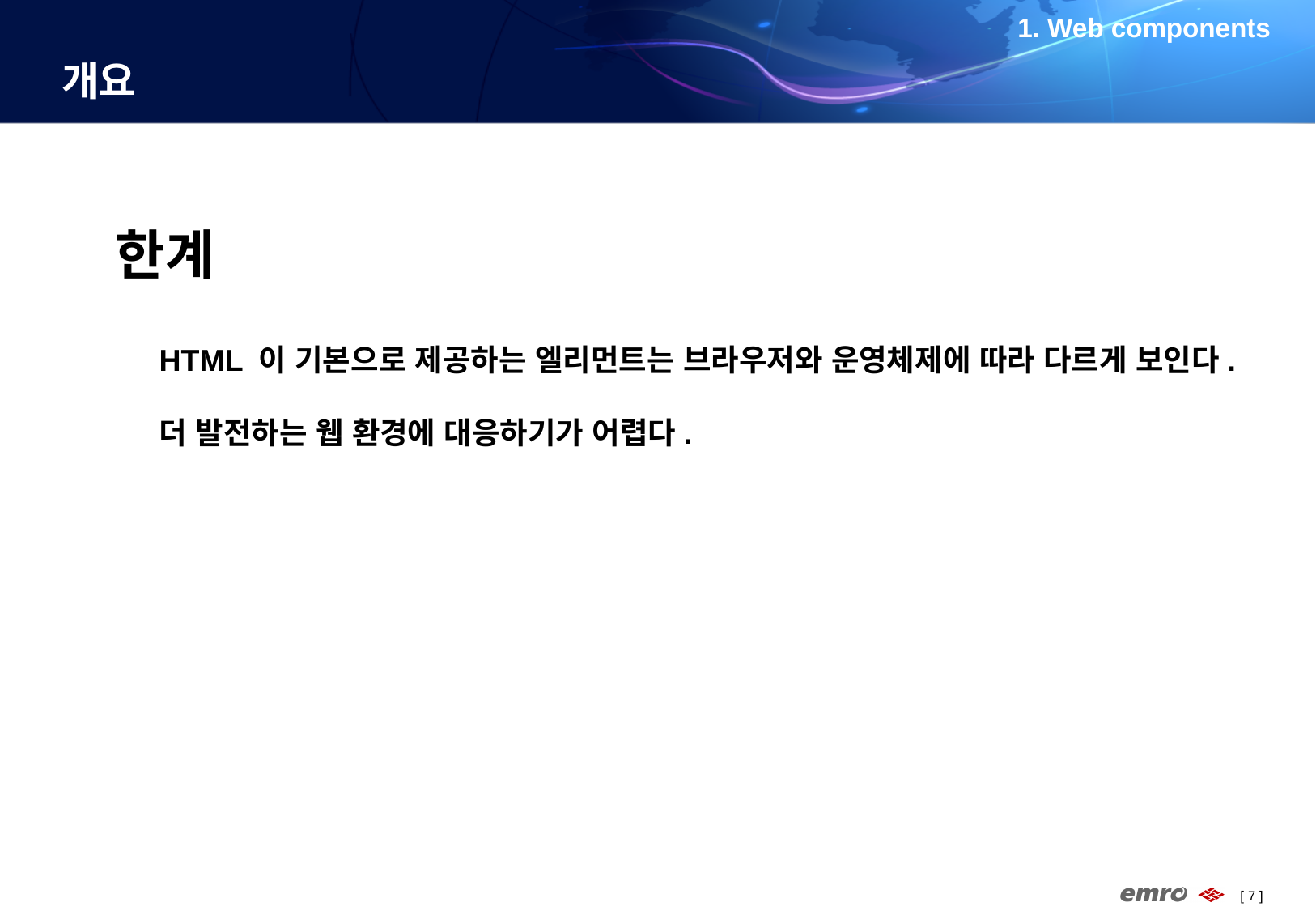

1. Web components
# 개요
한계
HTML 이 기본으로 제공하는 엘리먼트는 브라우저와 운영체제에 따라 다르게 보인다.

더 발전하는 웹 환경에 대응하기가 어렵다.